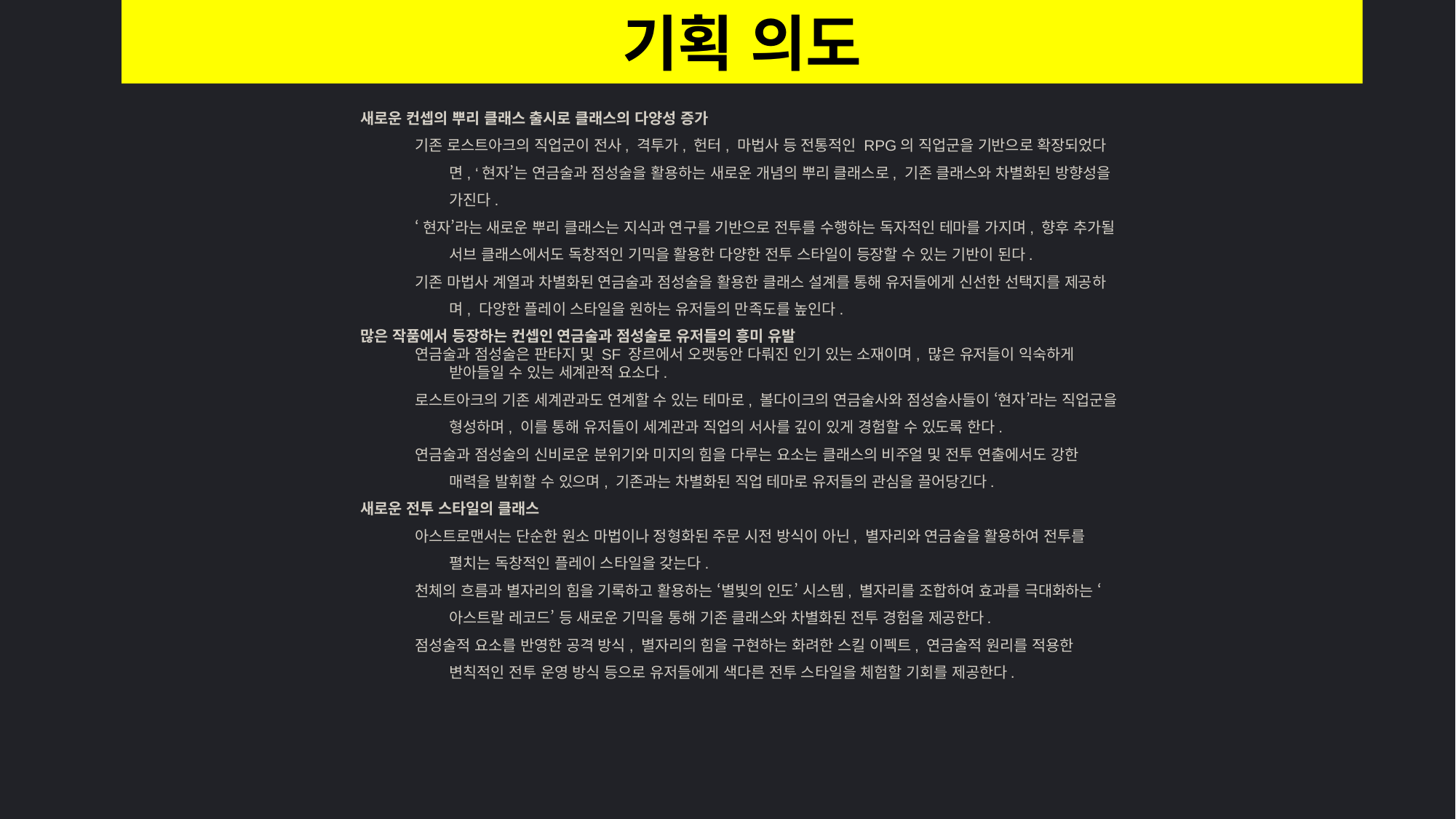

기획 의도
새로운 컨셉의 뿌리 클래스 출시로 클래스의 다양성 증가
기존 로스트아크의 직업군이 전사, 격투가, 헌터, 마법사 등 전통적인 RPG의 직업군을 기반으로 확장되었다면, ‘현자’는 연금술과 점성술을 활용하는 새로운 개념의 뿌리 클래스로, 기존 클래스와 차별화된 방향성을 가진다.
‘현자’라는 새로운 뿌리 클래스는 지식과 연구를 기반으로 전투를 수행하는 독자적인 테마를 가지며, 향후 추가될 서브 클래스에서도 독창적인 기믹을 활용한 다양한 전투 스타일이 등장할 수 있는 기반이 된다.
기존 마법사 계열과 차별화된 연금술과 점성술을 활용한 클래스 설계를 통해 유저들에게 신선한 선택지를 제공하며, 다양한 플레이 스타일을 원하는 유저들의 만족도를 높인다.
많은 작품에서 등장하는 컨셉인 연금술과 점성술로 유저들의 흥미 유발
연금술과 점성술은 판타지 및 SF 장르에서 오랫동안 다뤄진 인기 있는 소재이며, 많은 유저들이 익숙하게 받아들일 수 있는 세계관적 요소다.
로스트아크의 기존 세계관과도 연계할 수 있는 테마로, 볼다이크의 연금술사와 점성술사들이 ‘현자’라는 직업군을 형성하며, 이를 통해 유저들이 세계관과 직업의 서사를 깊이 있게 경험할 수 있도록 한다.
연금술과 점성술의 신비로운 분위기와 미지의 힘을 다루는 요소는 클래스의 비주얼 및 전투 연출에서도 강한 매력을 발휘할 수 있으며, 기존과는 차별화된 직업 테마로 유저들의 관심을 끌어당긴다.
새로운 전투 스타일의 클래스
아스트로맨서는 단순한 원소 마법이나 정형화된 주문 시전 방식이 아닌, 별자리와 연금술을 활용하여 전투를 펼치는 독창적인 플레이 스타일을 갖는다.
천체의 흐름과 별자리의 힘을 기록하고 활용하는 ‘별빛의 인도’ 시스템, 별자리를 조합하여 효과를 극대화하는 ‘아스트랄 레코드’ 등 새로운 기믹을 통해 기존 클래스와 차별화된 전투 경험을 제공한다.
점성술적 요소를 반영한 공격 방식, 별자리의 힘을 구현하는 화려한 스킬 이펙트, 연금술적 원리를 적용한 변칙적인 전투 운영 방식 등으로 유저들에게 색다른 전투 스타일을 체험할 기회를 제공한다.